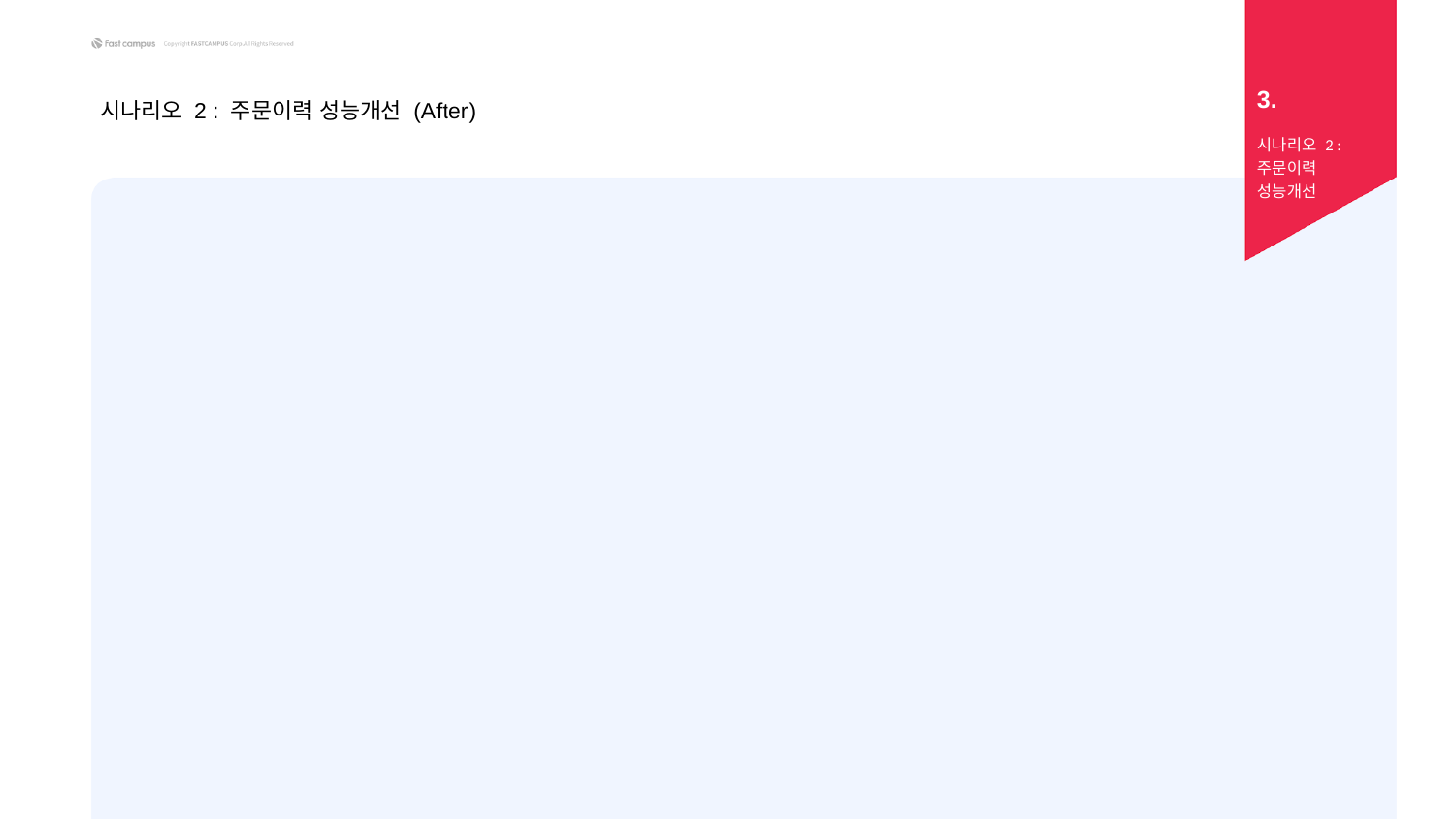

3.
# 시나리오 2 : 주문이력 성능개선 (After)
시나리오 2 :
주문이력
성능개선